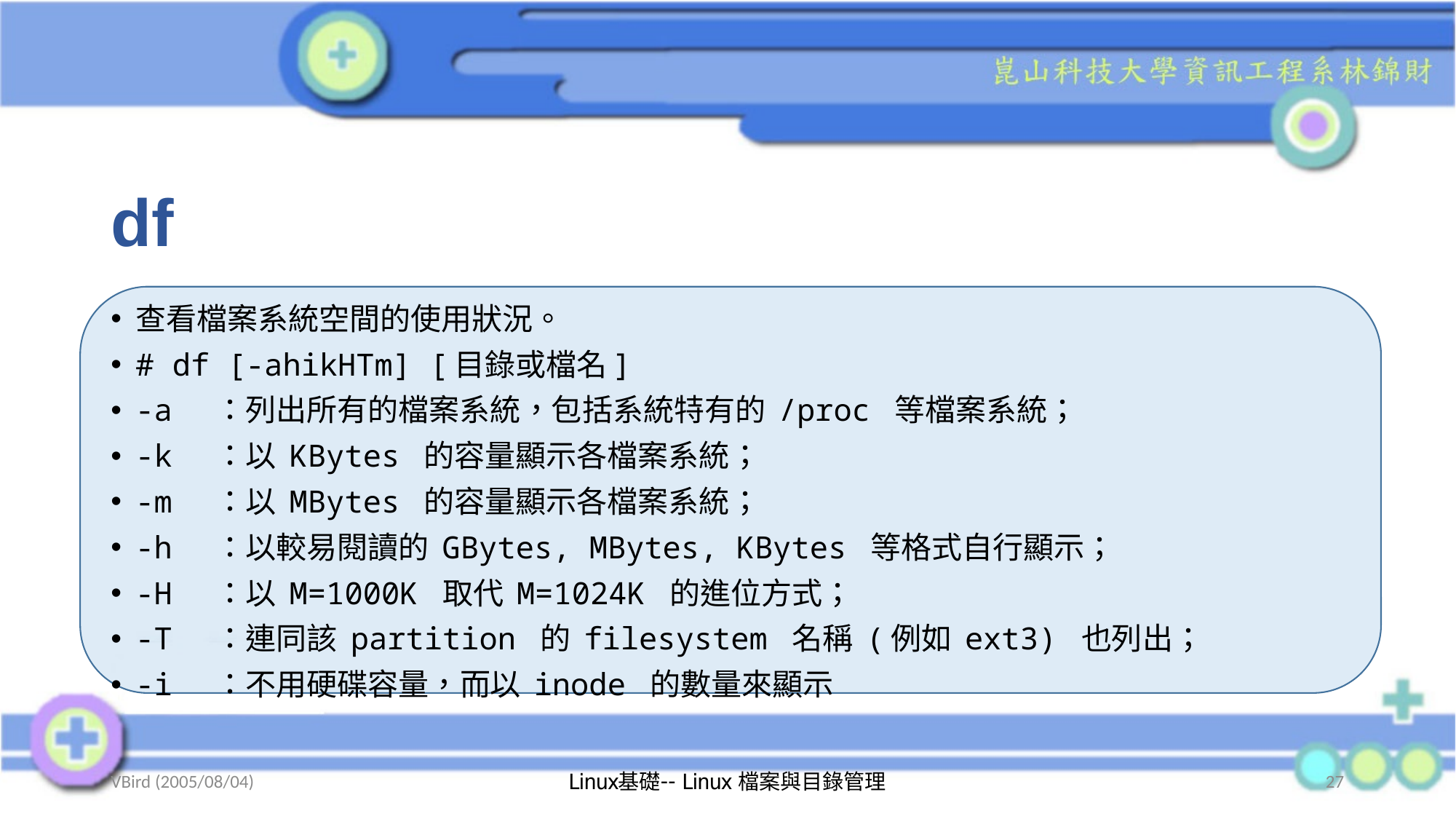

# df

查看檔案系統空間的使用狀況。
# df [-ahikHTm] [目錄或檔名]
-a  ：列出所有的檔案系統，包括系統特有的 /proc 等檔案系統；
-k  ：以 KBytes 的容量顯示各檔案系統；
-m  ：以 MBytes 的容量顯示各檔案系統；
-h  ：以較易閱讀的 GBytes, MBytes, KBytes 等格式自行顯示；
-H  ：以 M=1000K 取代 M=1024K 的進位方式；
-T  ：連同該 partition 的 filesystem 名稱 (例如 ext3) 也列出；
-i  ：不用硬碟容量，而以 inode 的數量來顯示
VBird (2005/08/04)
Linux基礎-- Linux 檔案與目錄管理
27